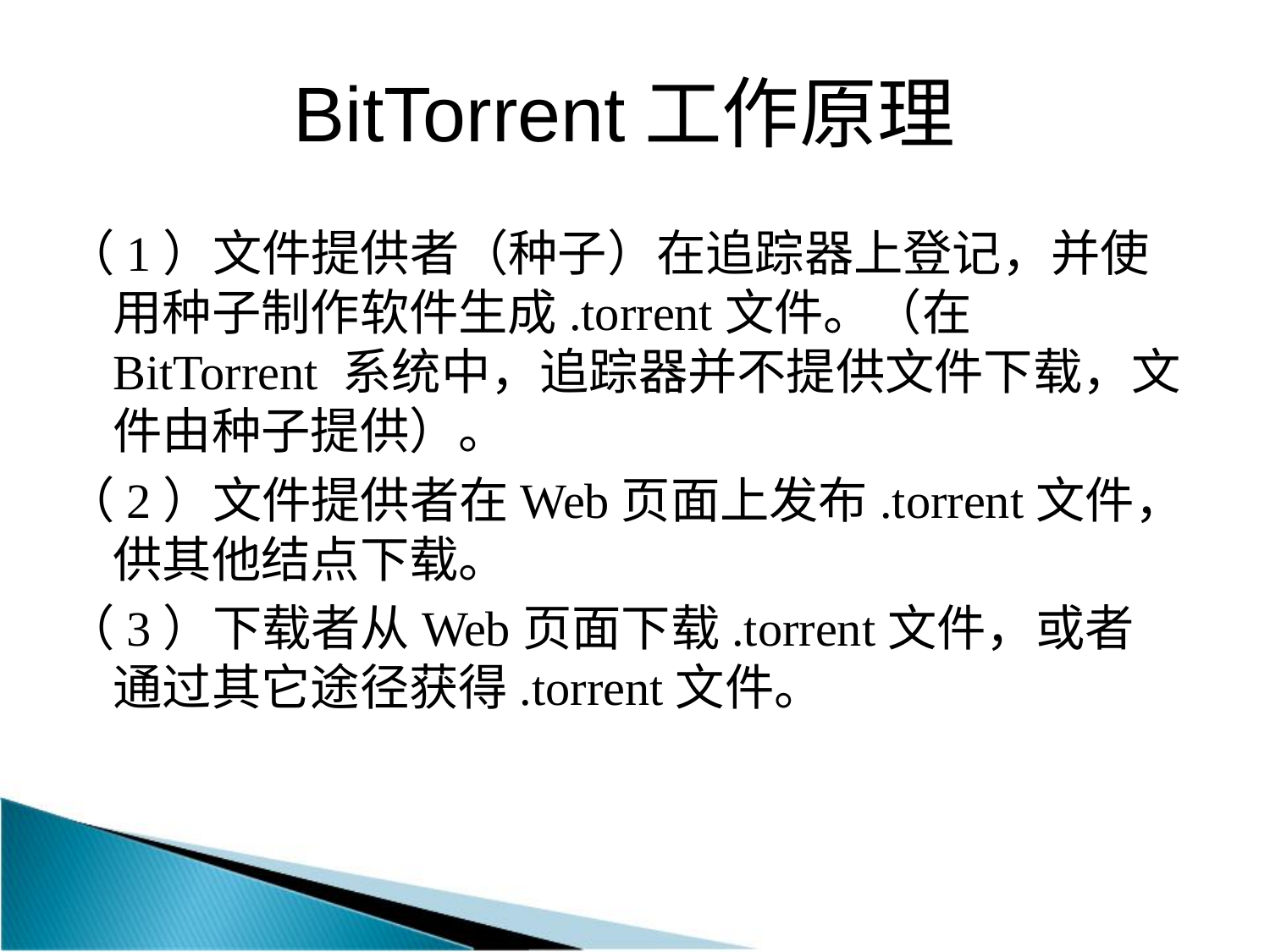

# BitTorrent工作原理
（1）文件提供者（种子）在追踪器上登记，并使用种子制作软件生成.torrent文件。（在BitTorrent 系统中，追踪器并不提供文件下载，文件由种子提供）。
（2）文件提供者在Web页面上发布.torrent文件，供其他结点下载。
（3）下载者从Web页面下载.torrent文件，或者通过其它途径获得.torrent文件。